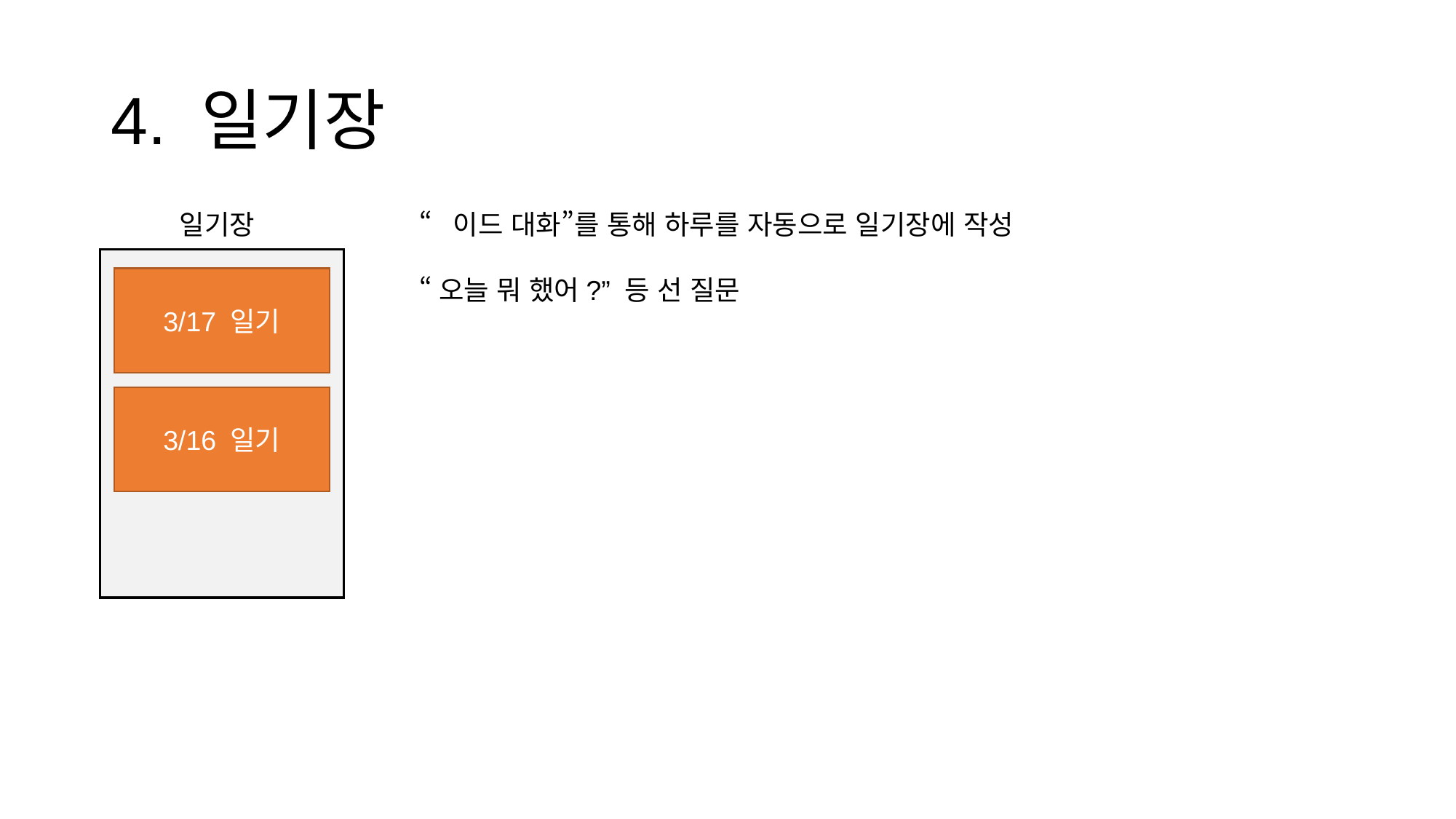

# 4. 일기장
일기장
“이드 대화”를 통해 하루를 자동으로 일기장에 작성

“오늘 뭐 했어?” 등 선 질문

3/17 일기
3/16 일기